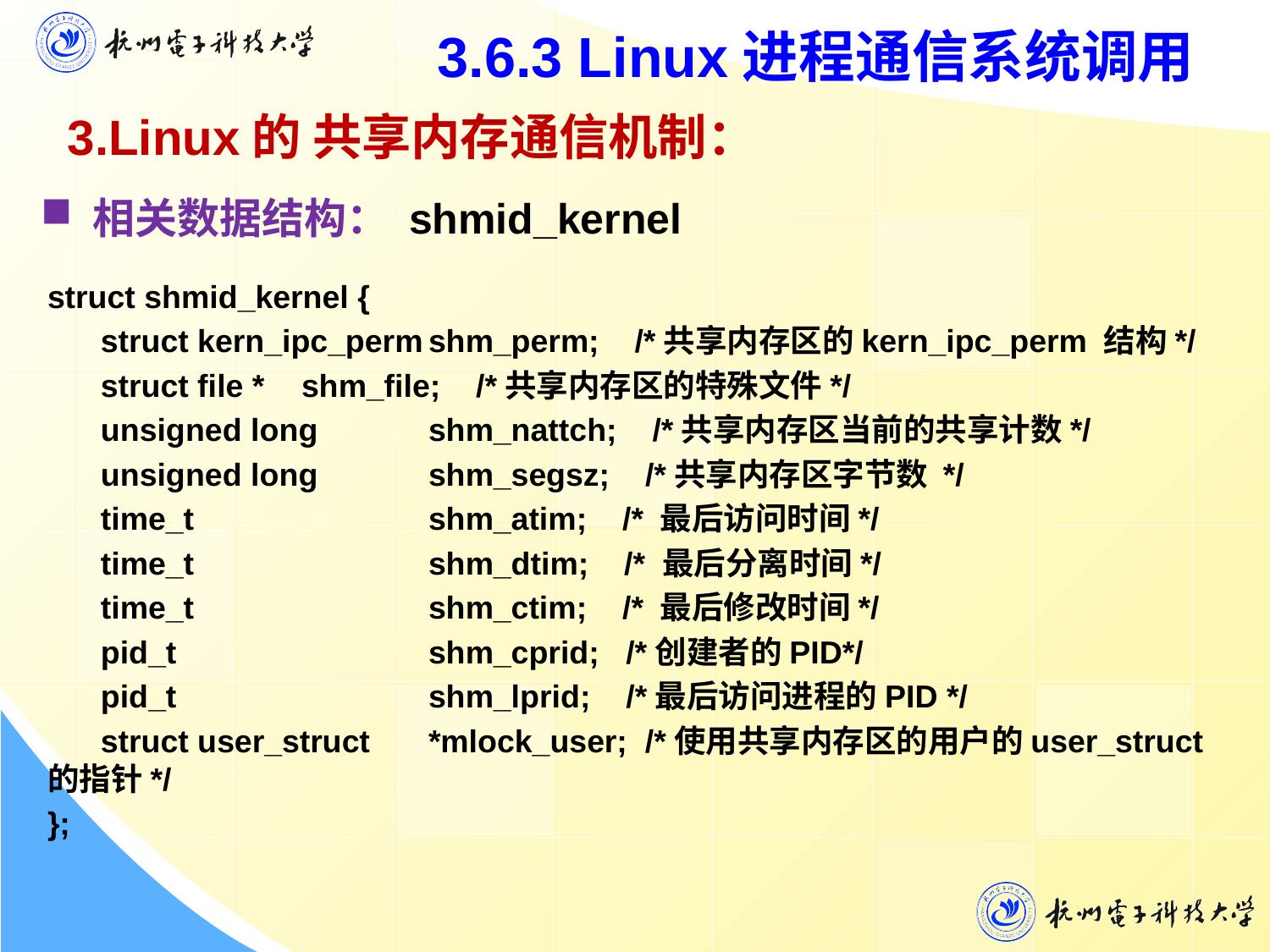

3.6.3 Linux进程通信系统调用
3.Linux的 共享内存通信机制：
 相关数据结构： shmid_kernel
struct shmid_kernel {
      struct kern_ipc_perm	shm_perm;    /*共享内存区的kern_ipc_perm 结构*/
      struct file *	shm_file;    /*共享内存区的特殊文件*/
      unsigned long	shm_nattch;    /*共享内存区当前的共享计数*/
      unsigned long	shm_segsz;    /*共享内存区字节数 */
      time_t		shm_atim;    /* 最后访问时间*/
      time_t		shm_dtim;    /* 最后分离时间*/
      time_t		shm_ctim;    /* 最后修改时间*/
      pid_t		shm_cprid;   /*创建者的PID*/
      pid_t		shm_lprid;    /*最后访问进程的PID */
      struct user_struct	*mlock_user;  /*使用共享内存区的用户的user_struct 的指针*/
};